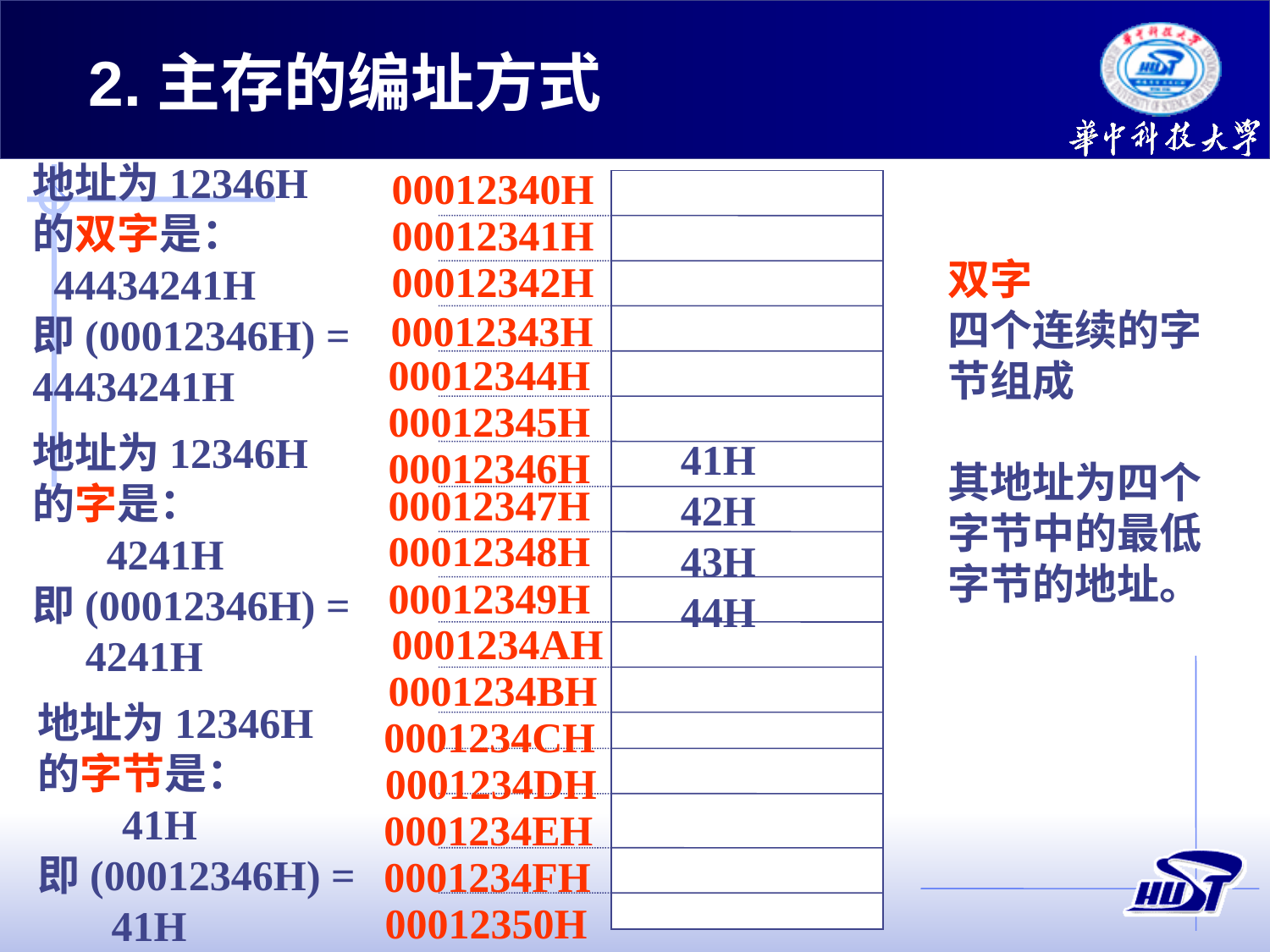

2.主存的编址方式
地址为12346H
的双字是：
  44434241H
即(00012346H) =
44434241H
00012340H
00012341H
00012342H
00012343H
00012344H
00012345H
00012346H
00012347H
00012348H
00012349H
0001234AH
0001234BH
0001234CH
0001234DH
0001234EH
0001234FH
00012350H

    41H
    42H
    43H
    44H

双字
四个连续的字节组成

其地址为四个字节中的最低字节的地址。
地址为12346H
的字是：
       4241H
即(00012346H) =
     4241H
地址为12346H
的字节是：
        41H
即(00012346H) =
       41H